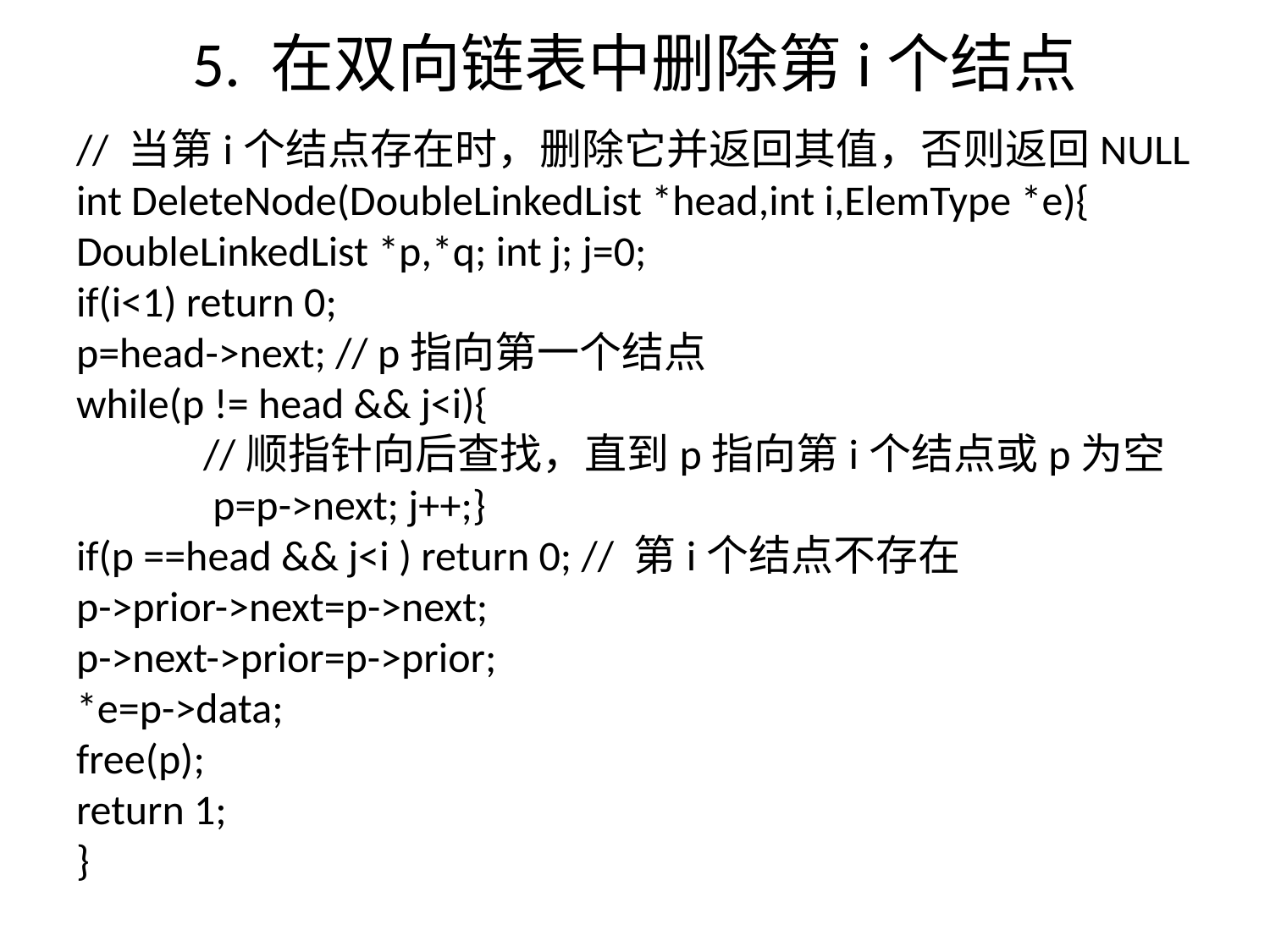

# 5. 在双向链表中删除第i个结点
// 当第i个结点存在时，删除它并返回其值，否则返回NULL
int DeleteNode(DoubleLinkedList *head,int i,ElemType *e){
DoubleLinkedList *p,*q; int j; j=0;
if(i<1) return 0;
p=head->next; // p指向第一个结点
while(p != head && j<i){
	//顺指针向后查找，直到p指向第i个结点或p为空
	 p=p->next; j++;}
if(p ==head && j<i ) return 0; // 第i个结点不存在
p->prior->next=p->next;
p->next->prior=p->prior;
*e=p->data;
free(p);
return 1;
}